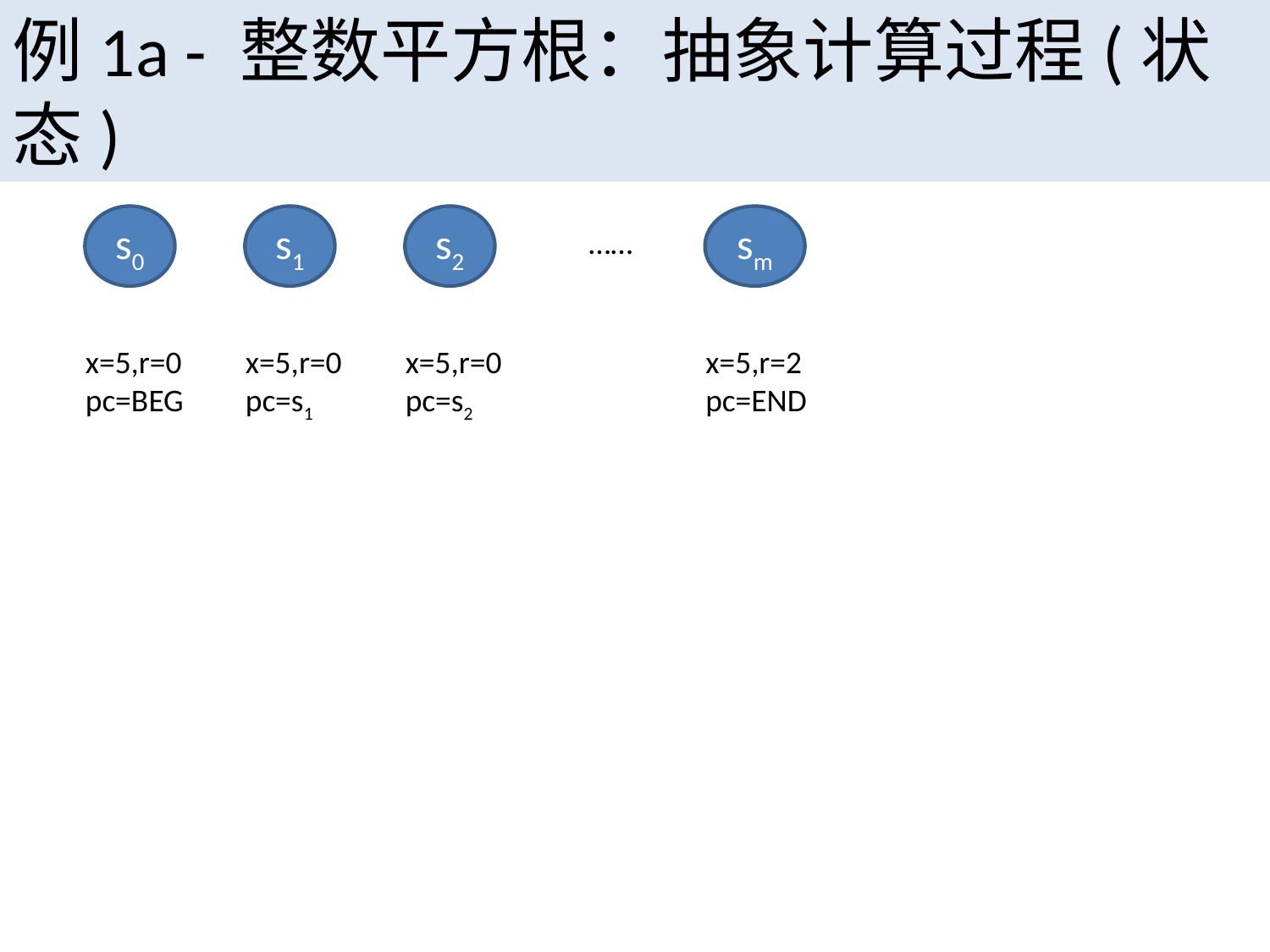

例1a - 整数平方根：抽象计算过程(状态)
s0
s1
s2
sm
……
 x=5,r=0
 pc=BEG
 x=5,r=0
 pc=s1
 x=5,r=0
 pc=s2
 x=5,r=2
 pc=END